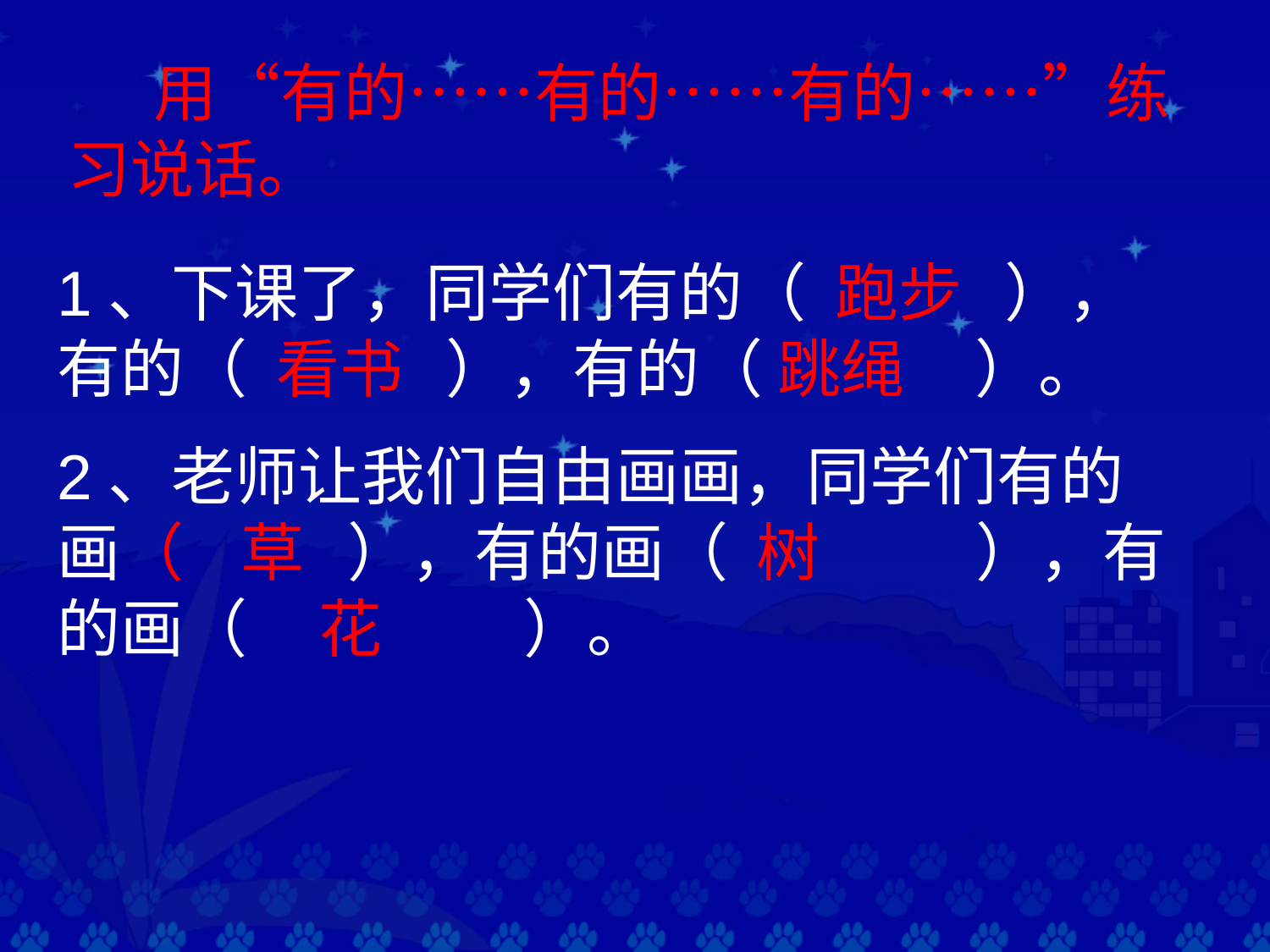

用“有的……有的……有的……”练习说话。
1、下课了，同学们有的（  跑步   ），有的（  看书   ），有的（ 跳绳     ）。
2、老师让我们自由画画，同学们有的画（    草   ），有的画（  树           ），有的画（     花          ）。